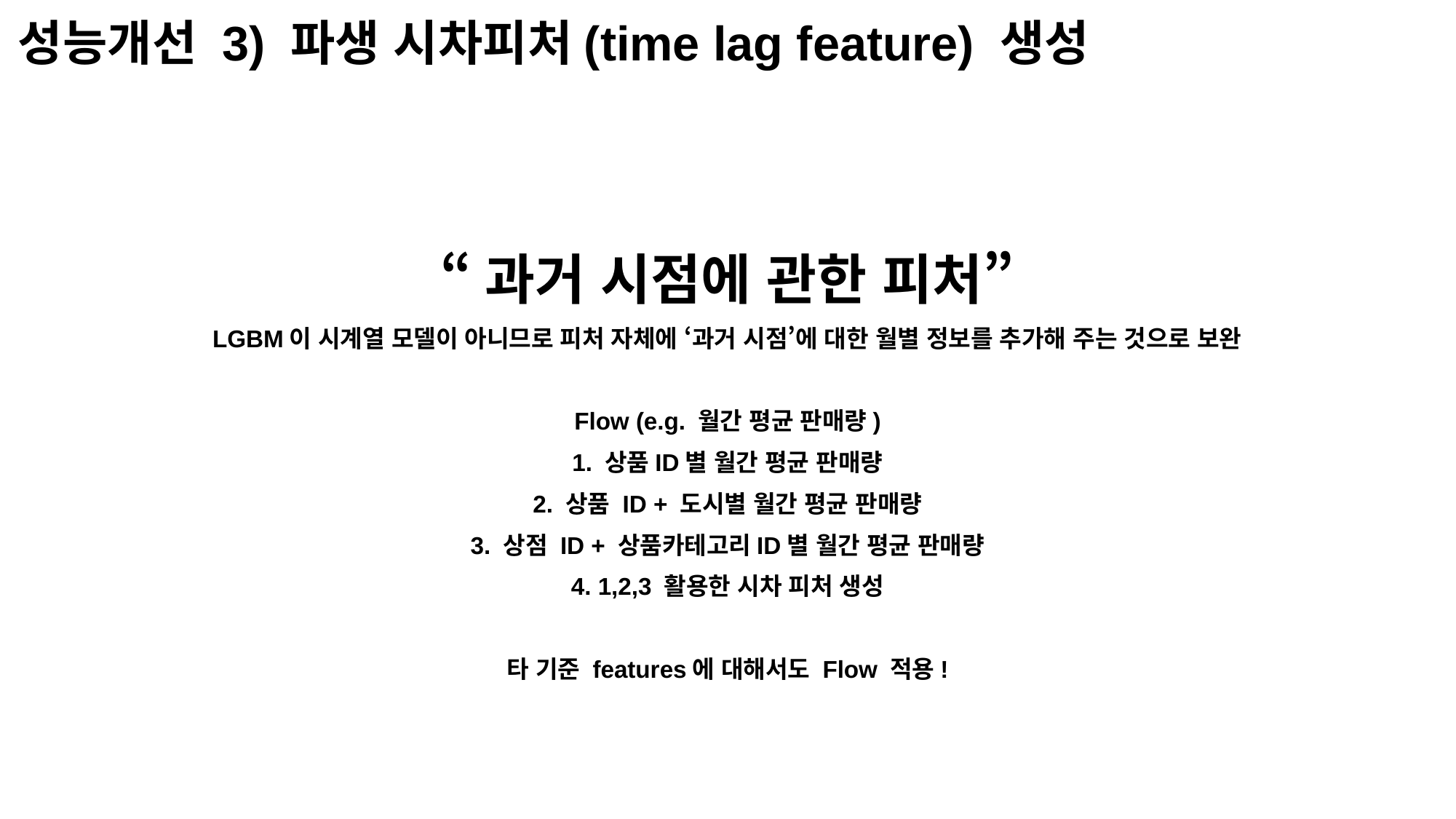

# 성능개선 3) 파생 시차피처(time lag feature) 생성
“과거 시점에 관한 피처”
LGBM이 시계열 모델이 아니므로 피처 자체에 ‘과거 시점’에 대한 월별 정보를 추가해 주는 것으로 보완

Flow (e.g. 월간 평균 판매량)
1. 상품ID별 월간 평균 판매량
2. 상품 ID + 도시별 월간 평균 판매량
3. 상점 ID + 상품카테고리ID별 월간 평균 판매량
4. 1,2,3 활용한 시차 피처 생성

타 기준 features에 대해서도 Flow 적용!